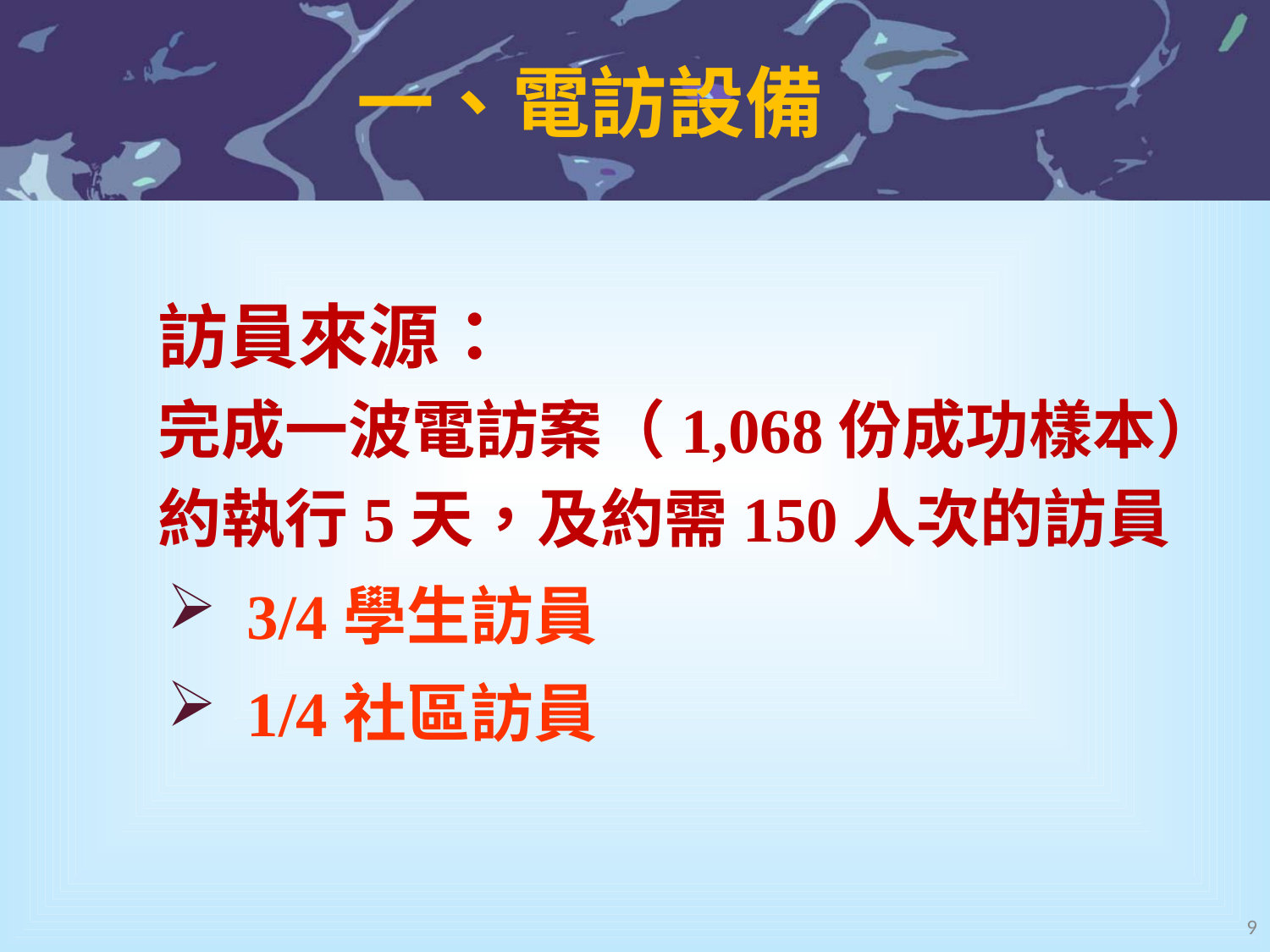

# 一、電訪設備
訪員來源：
完成一波電訪案（1,068份成功樣本）
約執行5天，及約需150人次的訪員
3/4學生訪員
1/4社區訪員

9